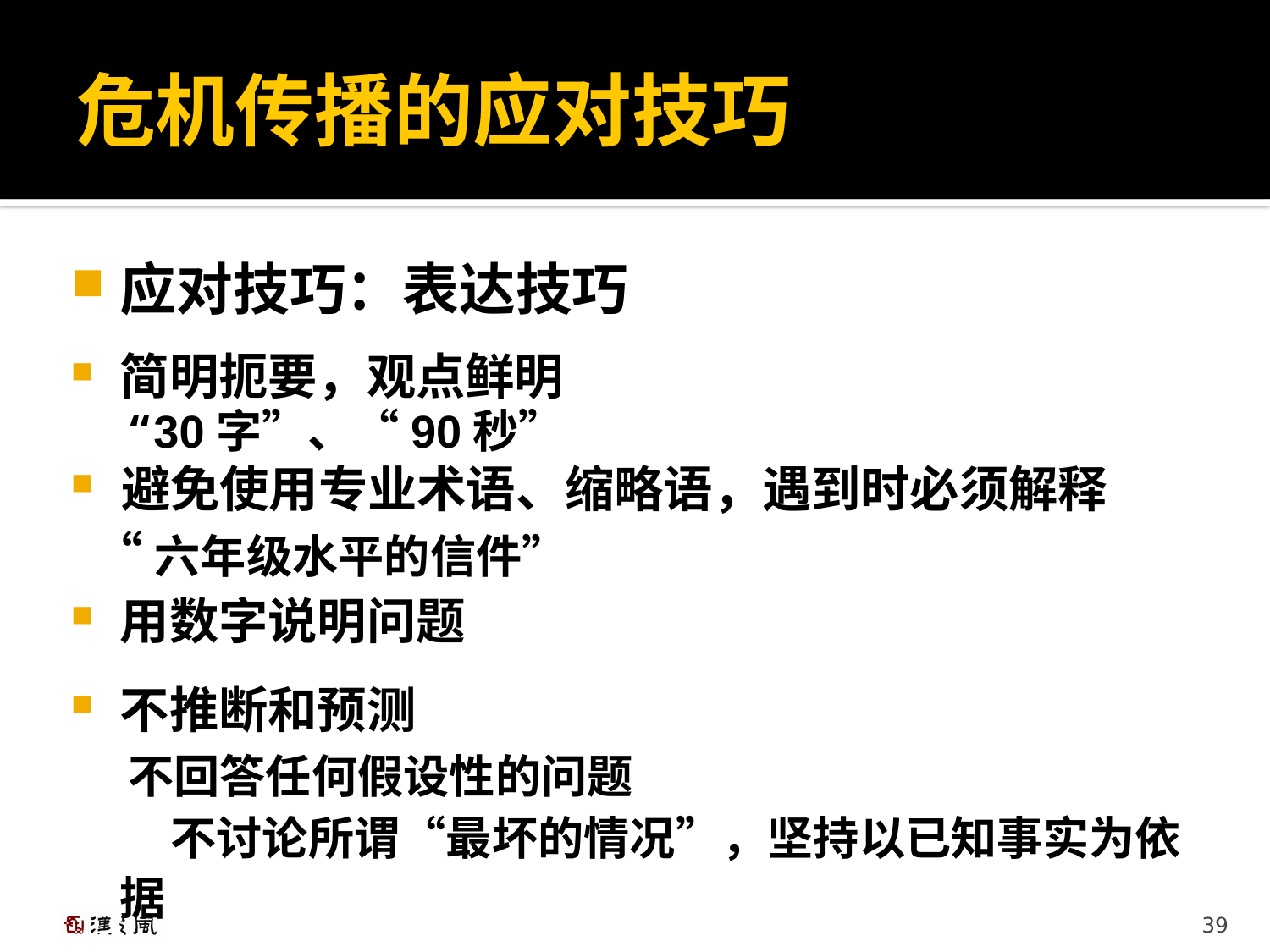

# 危机传播的应对技巧
应对技巧：表达技巧
简明扼要，观点鲜明
  “30字”、“90秒”
避免使用专业术语、缩略语，遇到时必须解释
  “六年级水平的信件”
用数字说明问题
不推断和预测
    不回答任何假设性的问题
不讨论所谓“最坏的情况”，坚持以已知事实为依据

39